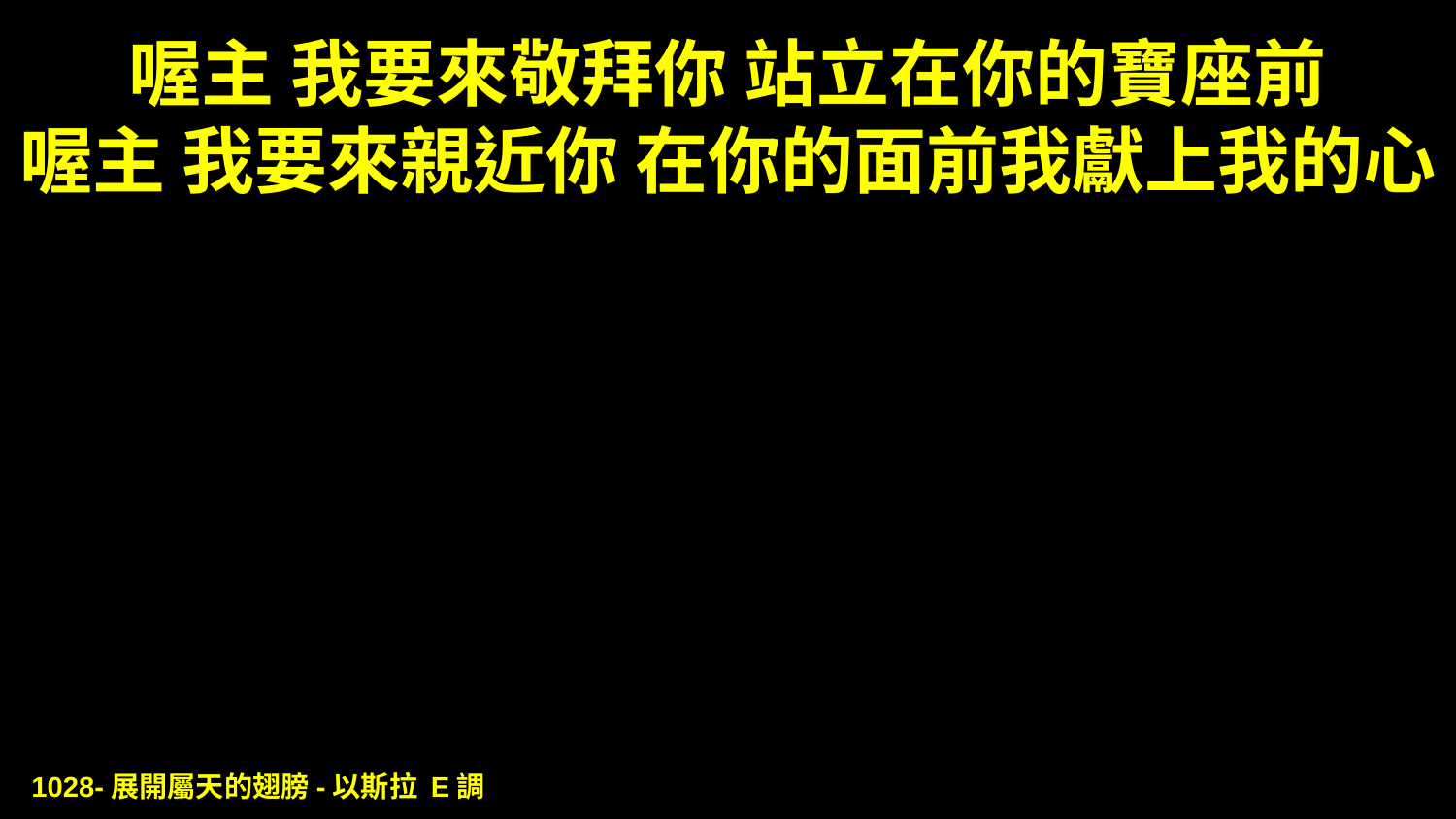

# 喔主 我要來敬拜你 站立在你的寶座前 喔主 我要來親近你 在你的面前我獻上我的心
1028-展開屬天的翅膀-以斯拉 E調